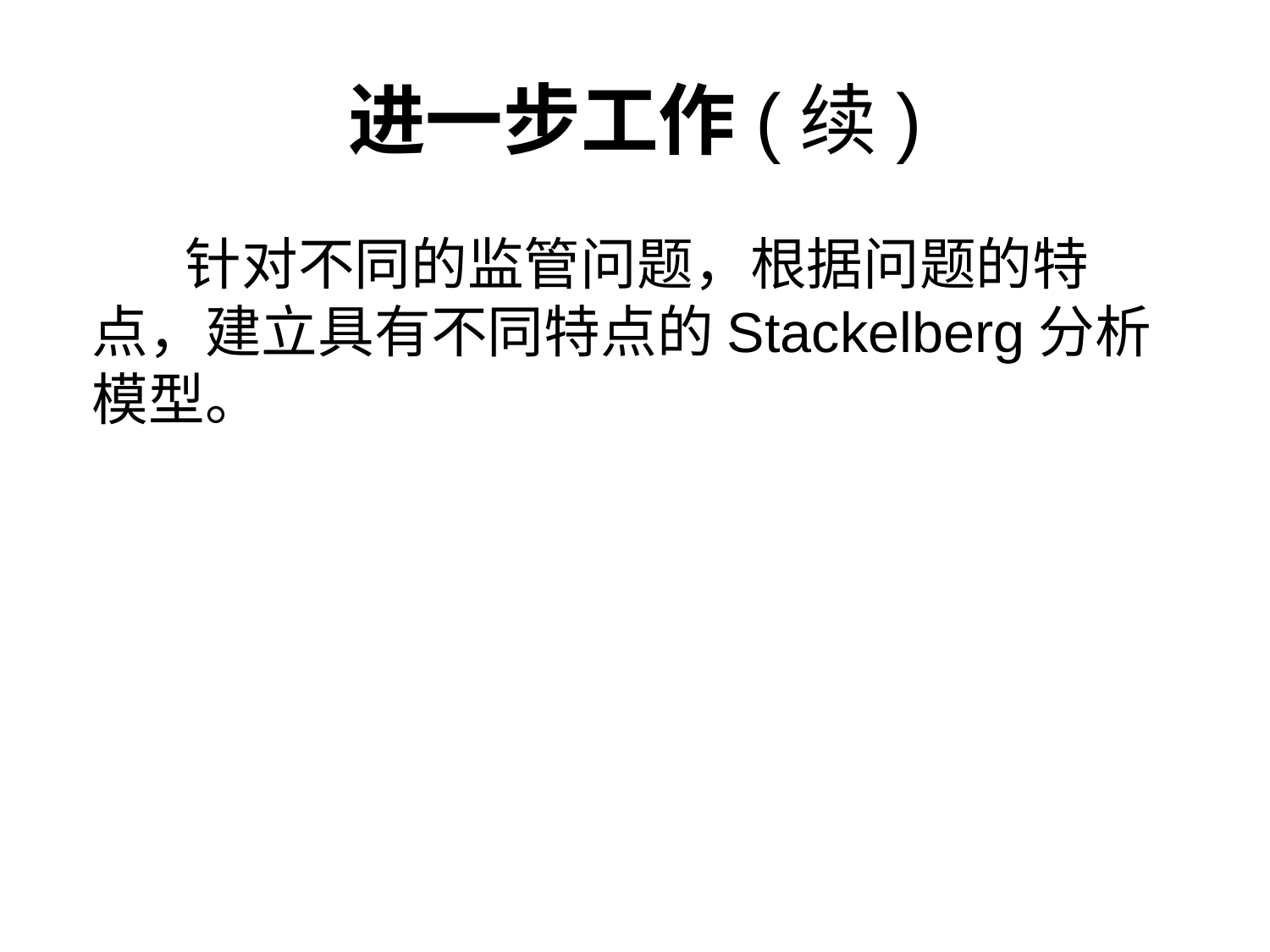

# 进一步工作(续)
          针对不同的监管问题，根据问题的特点，建立具有不同特点的Stackelberg分析模型。